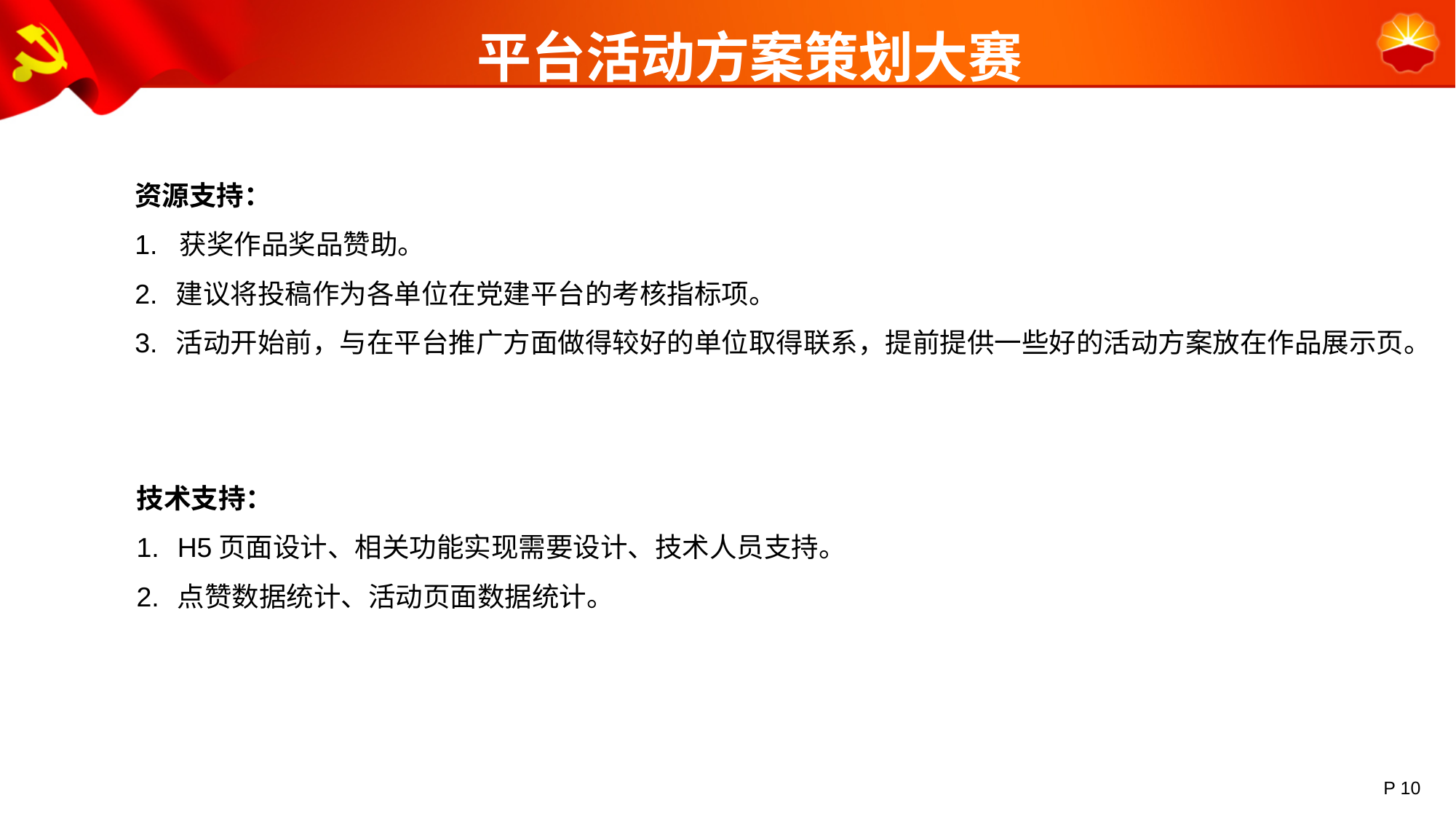

平台活动方案策划大赛
资源支持：
1.  获奖作品奖品赞助。
建议将投稿作为各单位在党建平台的考核指标项。
活动开始前，与在平台推广方面做得较好的单位取得联系，提前提供一些好的活动方案放在作品展示页。
技术支持：
H5页面设计、相关功能实现需要设计、技术人员支持。
点赞数据统计、活动页面数据统计。